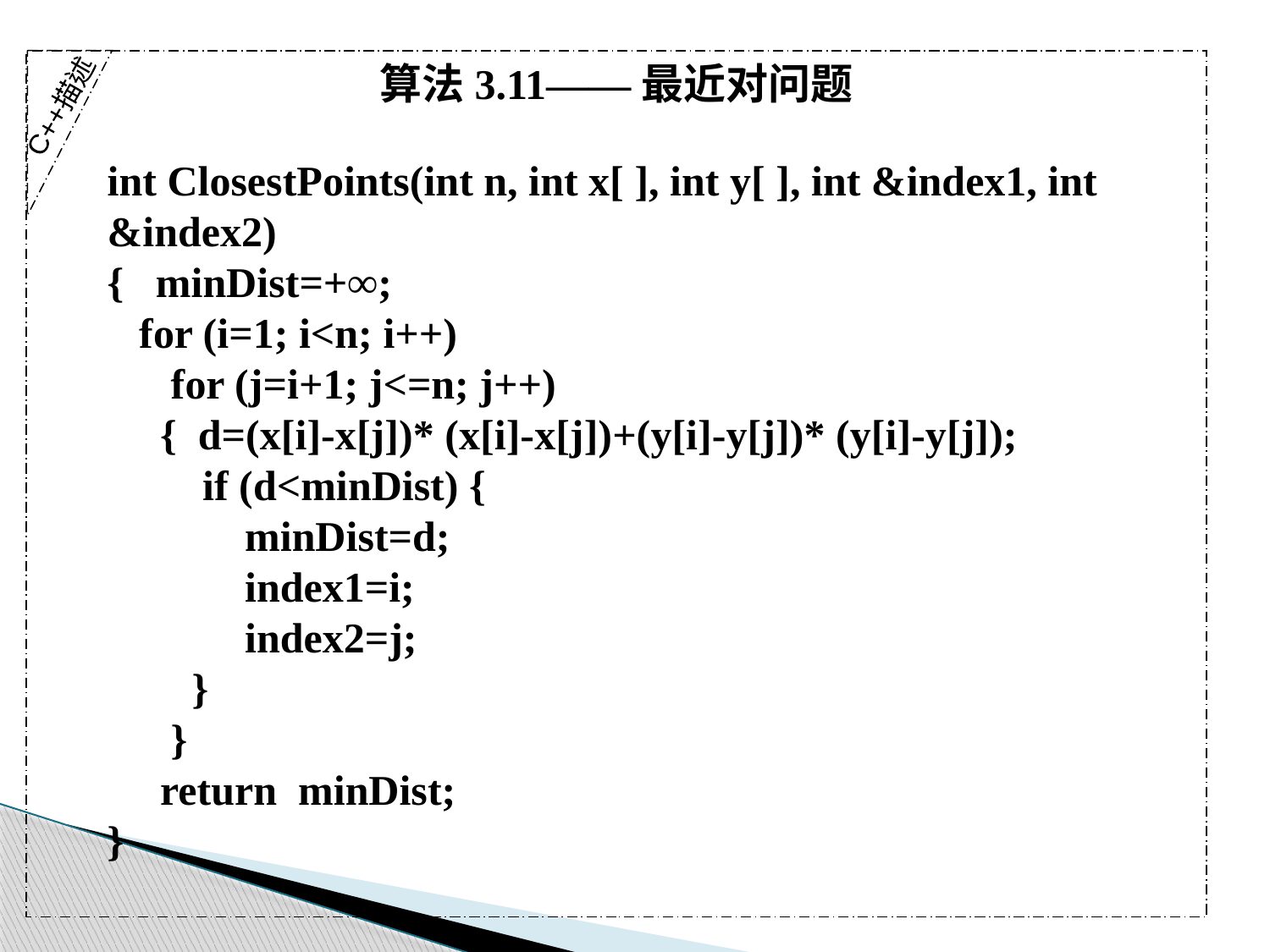

C++描述
算法3.11——最近对问题
int ClosestPoints(int n, int x[ ], int y[ ], int &index1, int &index2)
{   minDist=+∞;
   for (i=1; i<n; i++)
      for (j=i+1; j<=n; j++)
     {  d=(x[i]-x[j])* (x[i]-x[j])+(y[i]-y[j])* (y[i]-y[j]);
         if (d<minDist) {
             minDist=d;
             index1=i;
             index2=j;
        }
      }
     return  minDist;
}